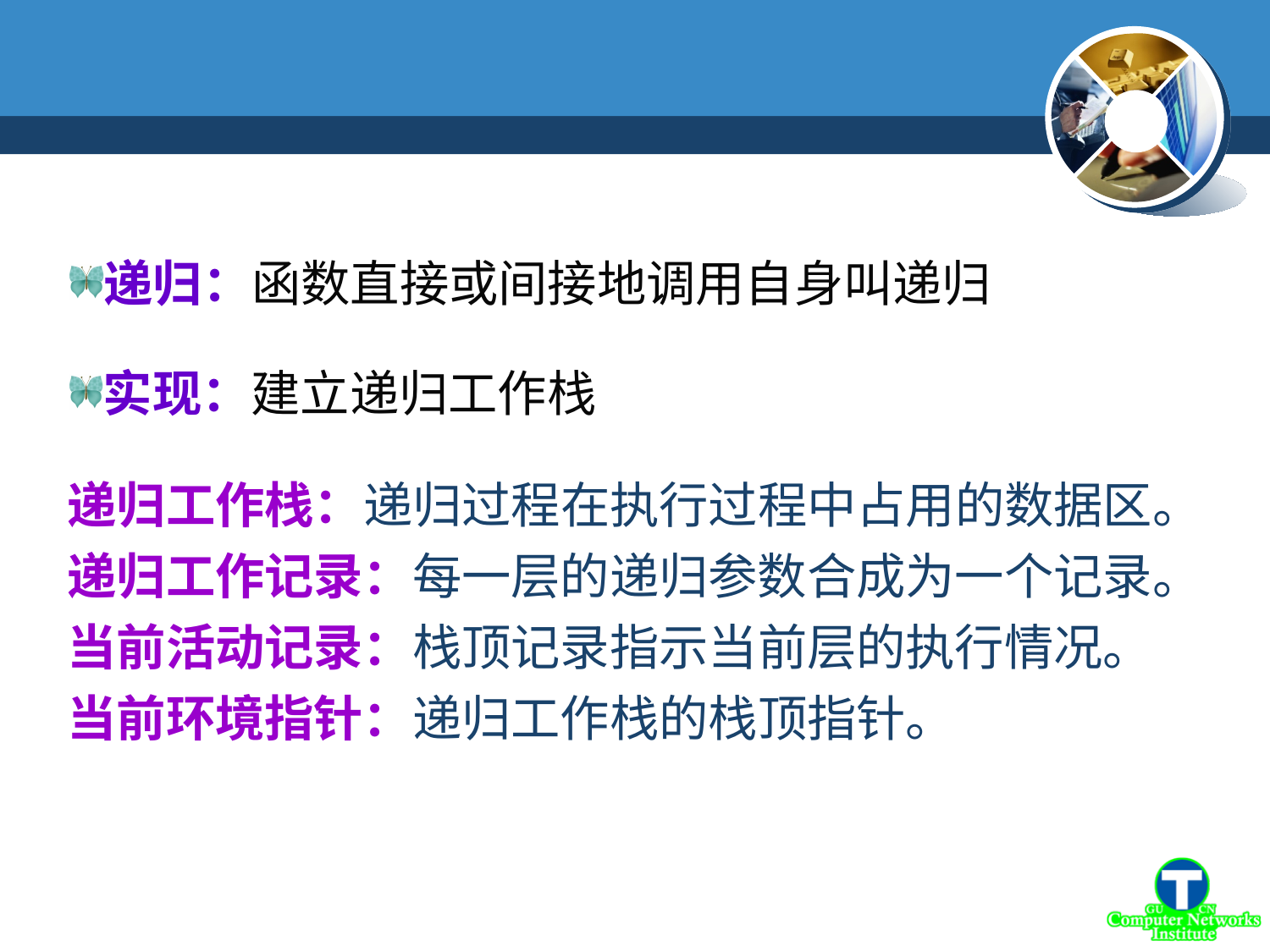

递归：函数直接或间接地调用自身叫递归
实现：建立递归工作栈
递归工作栈：递归过程在执行过程中占用的数据区。
递归工作记录：每一层的递归参数合成为一个记录。
当前活动记录：栈顶记录指示当前层的执行情况。
当前环境指针：递归工作栈的栈顶指针。